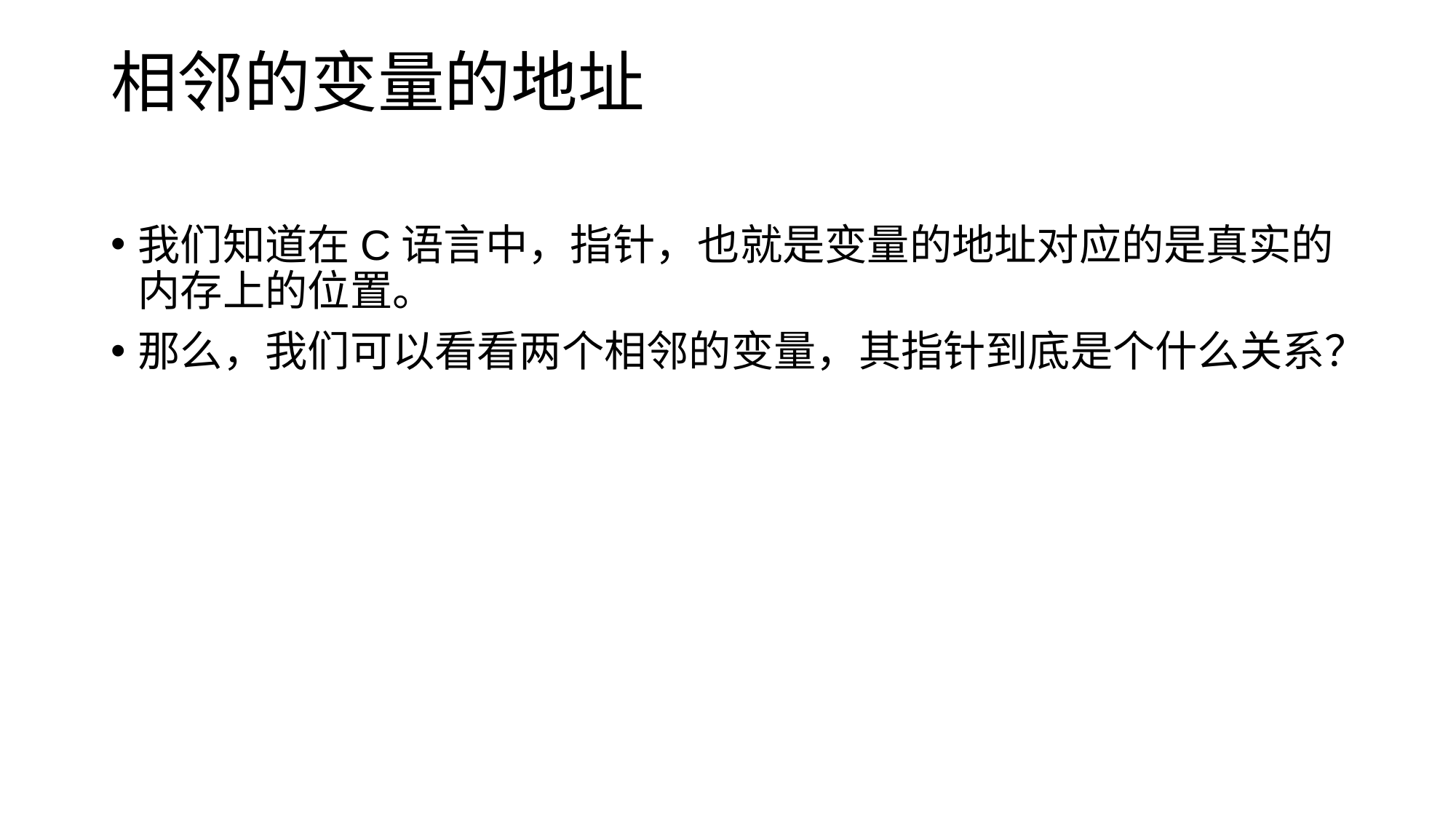

# 相邻的变量的地址
我们知道在C语言中，指针，也就是变量的地址对应的是真实的内存上的位置。
那么，我们可以看看两个相邻的变量，其指针到底是个什么关系？